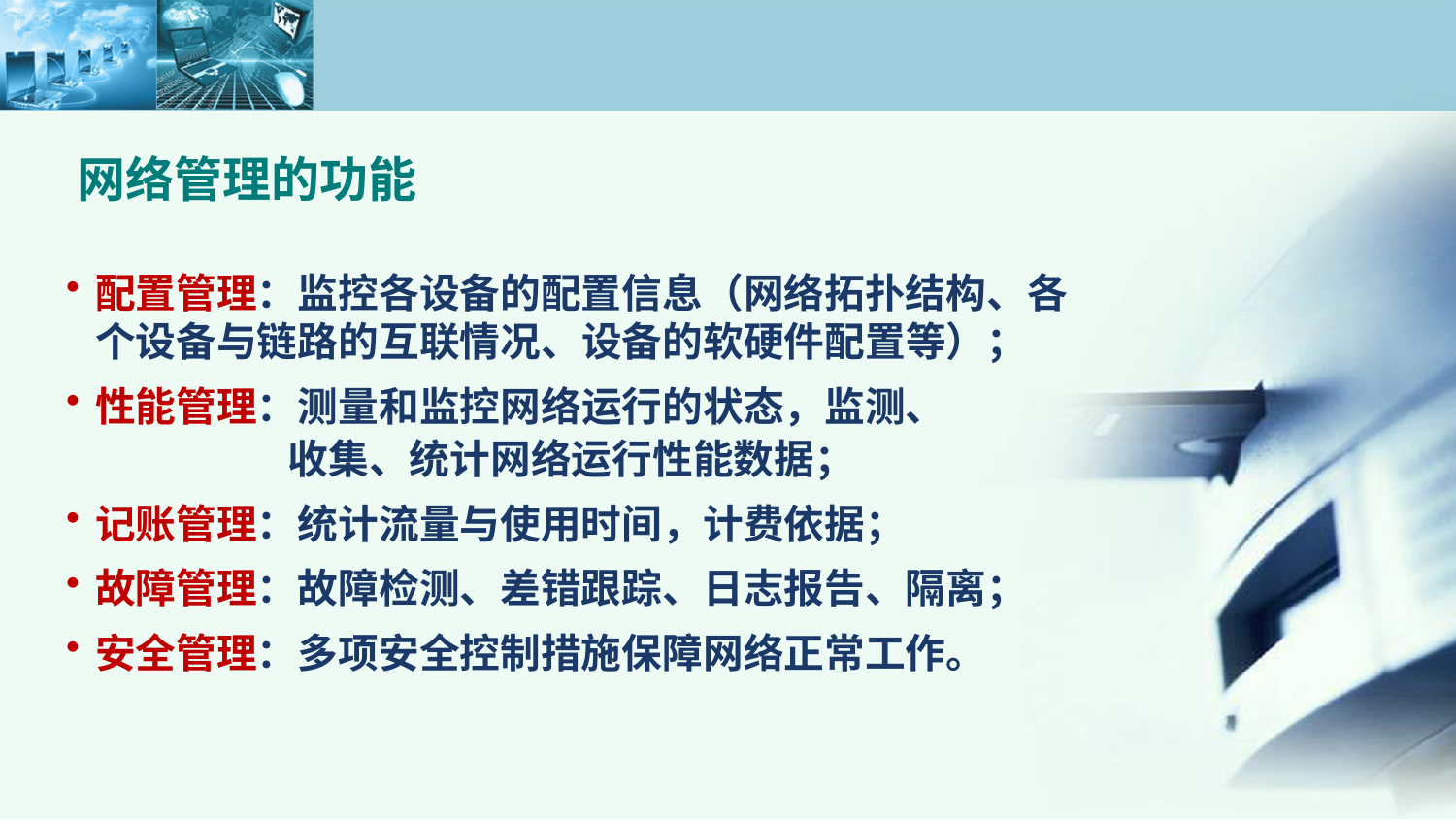

网络管理的功能
配置管理：监控各设备的配置信息（网络拓扑结构、各个设备与链路的互联情况、设备的软硬件配置等）；
性能管理：测量和监控网络运行的状态，监测、
                       收集、统计网络运行性能数据；
记账管理：统计流量与使用时间，计费依据；
故障管理：故障检测、差错跟踪、日志报告、隔离；
安全管理：多项安全控制措施保障网络正常工作。